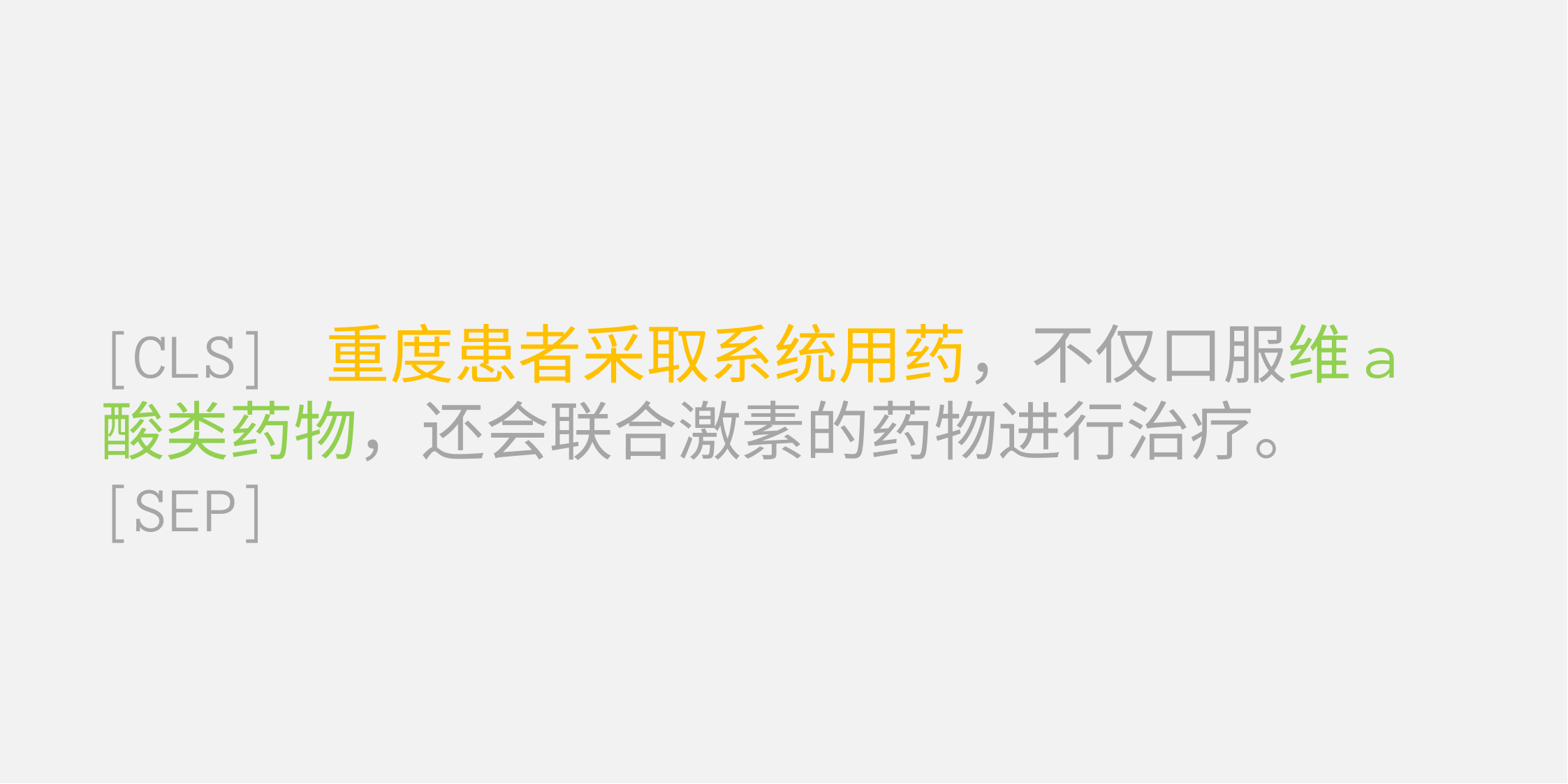

[CLS] 重度患者采取系统用药，不仅口服维a酸类药物，还会联合激素的药物进行治疗。[SEP]